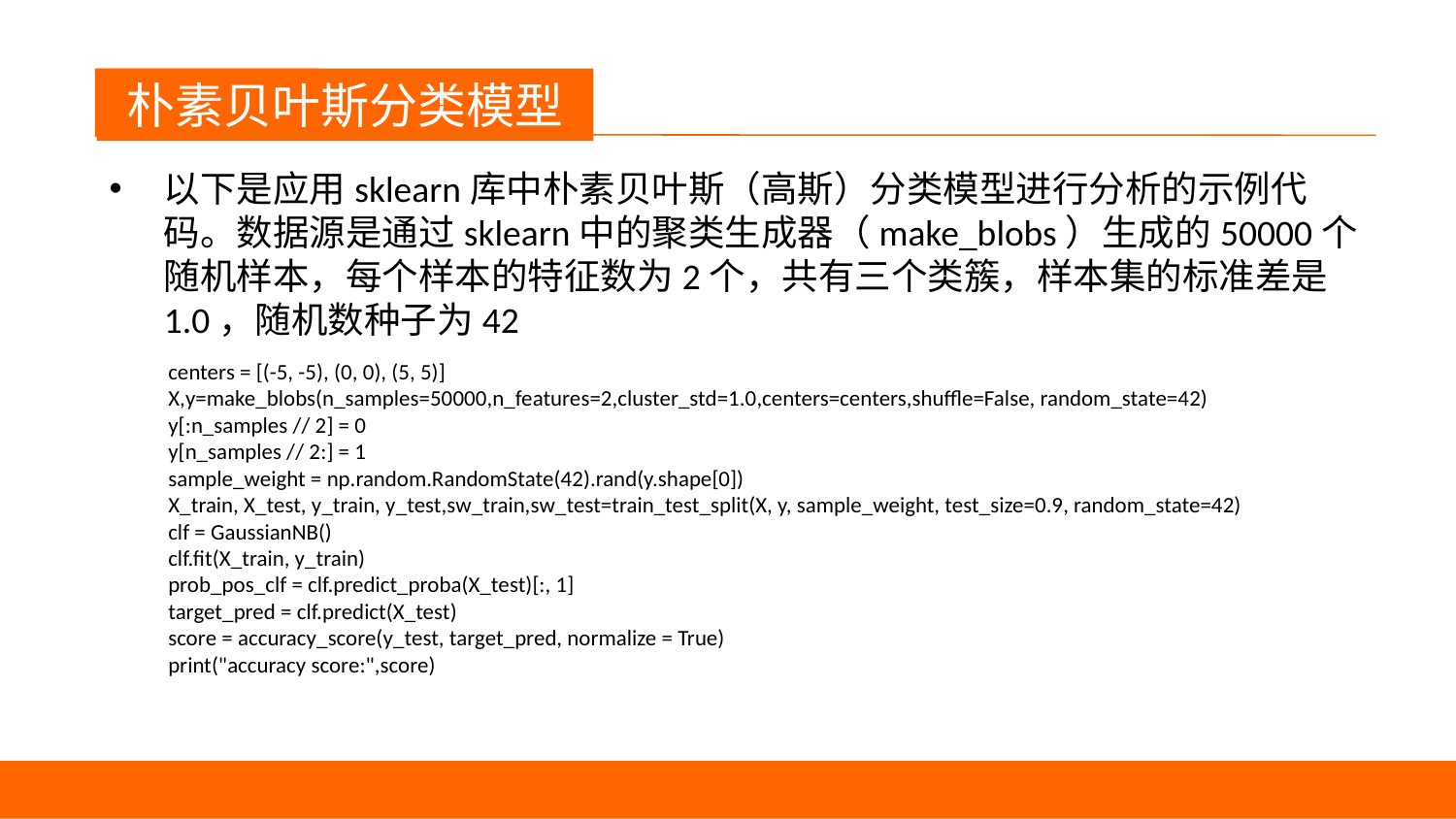

朴素贝叶斯分类模型
以下是应用sklearn库中朴素贝叶斯（高斯）分类模型进行分析的示例代码。数据源是通过sklearn中的聚类生成器（make_blobs）生成的50000个随机样本，每个样本的特征数为2个，共有三个类簇，样本集的标准差是1.0，随机数种子为42
centers = [(-5, -5), (0, 0), (5, 5)]
X,y=make_blobs(n_samples=50000,n_features=2,cluster_std=1.0,centers=centers,shuffle=False, random_state=42)
y[:n_samples // 2] = 0
y[n_samples // 2:] = 1
sample_weight = np.random.RandomState(42).rand(y.shape[0])
X_train, X_test, y_train, y_test,sw_train,sw_test=train_test_split(X, y, sample_weight, test_size=0.9, random_state=42)
clf = GaussianNB()
clf.fit(X_train, y_train)
prob_pos_clf = clf.predict_proba(X_test)[:, 1]
target_pred = clf.predict(X_test)
score = accuracy_score(y_test, target_pred, normalize = True)
print("accuracy score:",score)